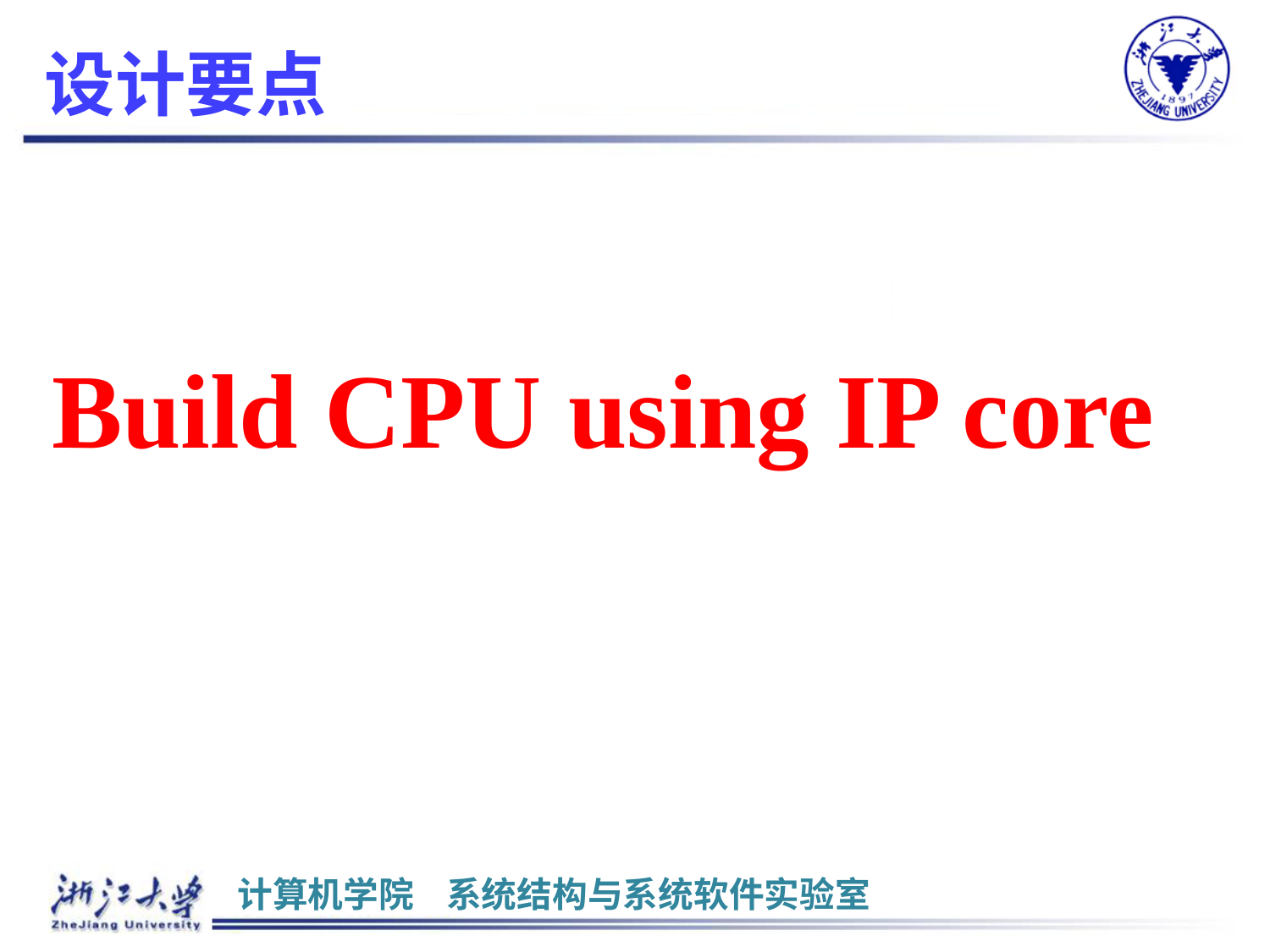

# 设计要点
Build CPU using IP core